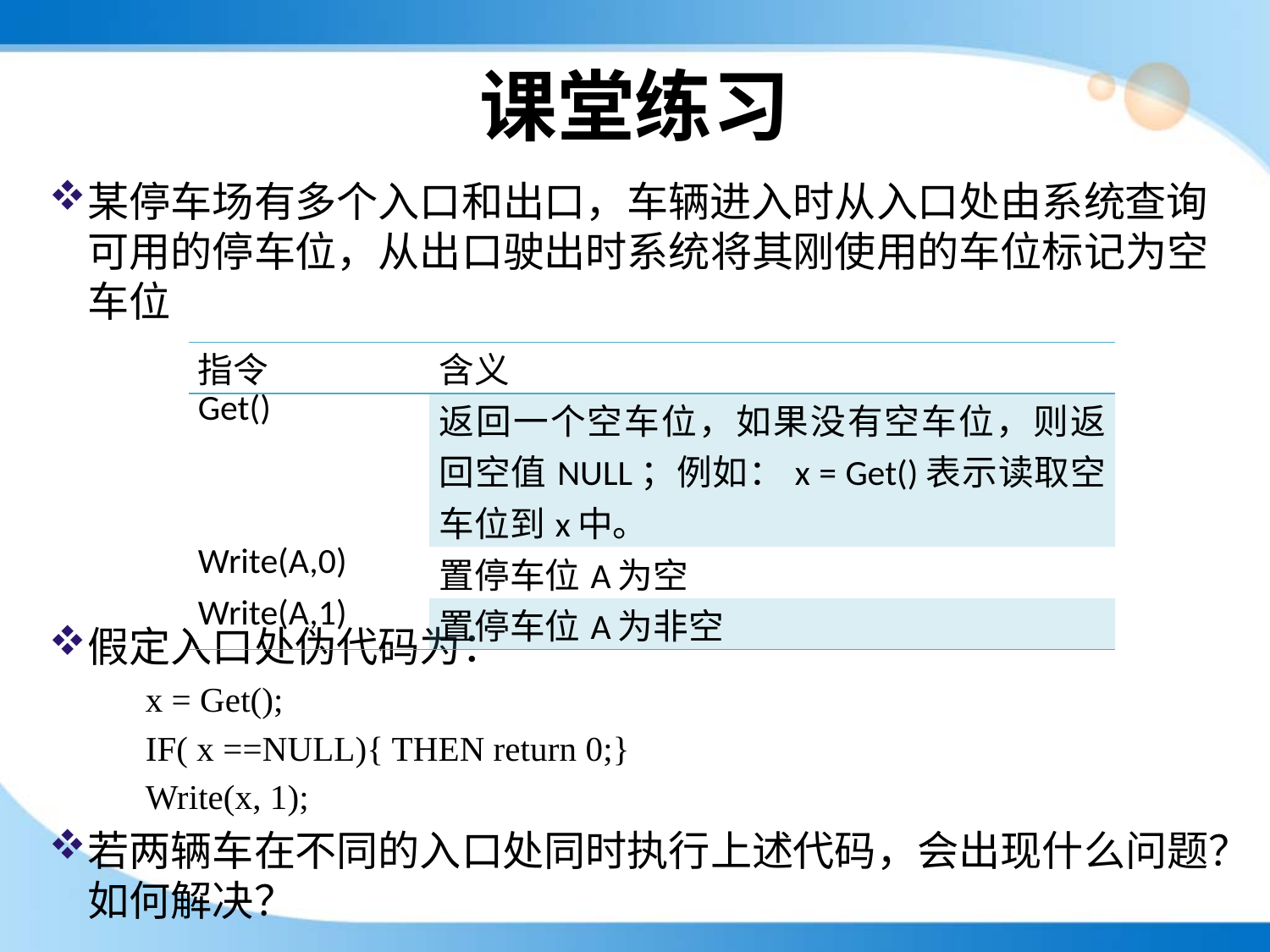

# 课堂练习
某停车场有多个入口和出口，车辆进入时从入口处由系统查询可用的停车位，从出口驶出时系统将其刚使用的车位标记为空车位

假定入口处伪代码为：
	x = Get();
	IF( x ==NULL){ THEN return 0;}
	Write(x, 1);
若两辆车在不同的入口处同时执行上述代码，会出现什么问题？如何解决？
| 指令 | 含义 |
| --- | --- |
| Get() | 返回一个空车位，如果没有空车位，则返回空值NULL；例如：x = Get()表示读取空车位到x中。 |
| Write(A,0) | 置停车位A为空 |
| Write(A,1) | 置停车位A为非空 |